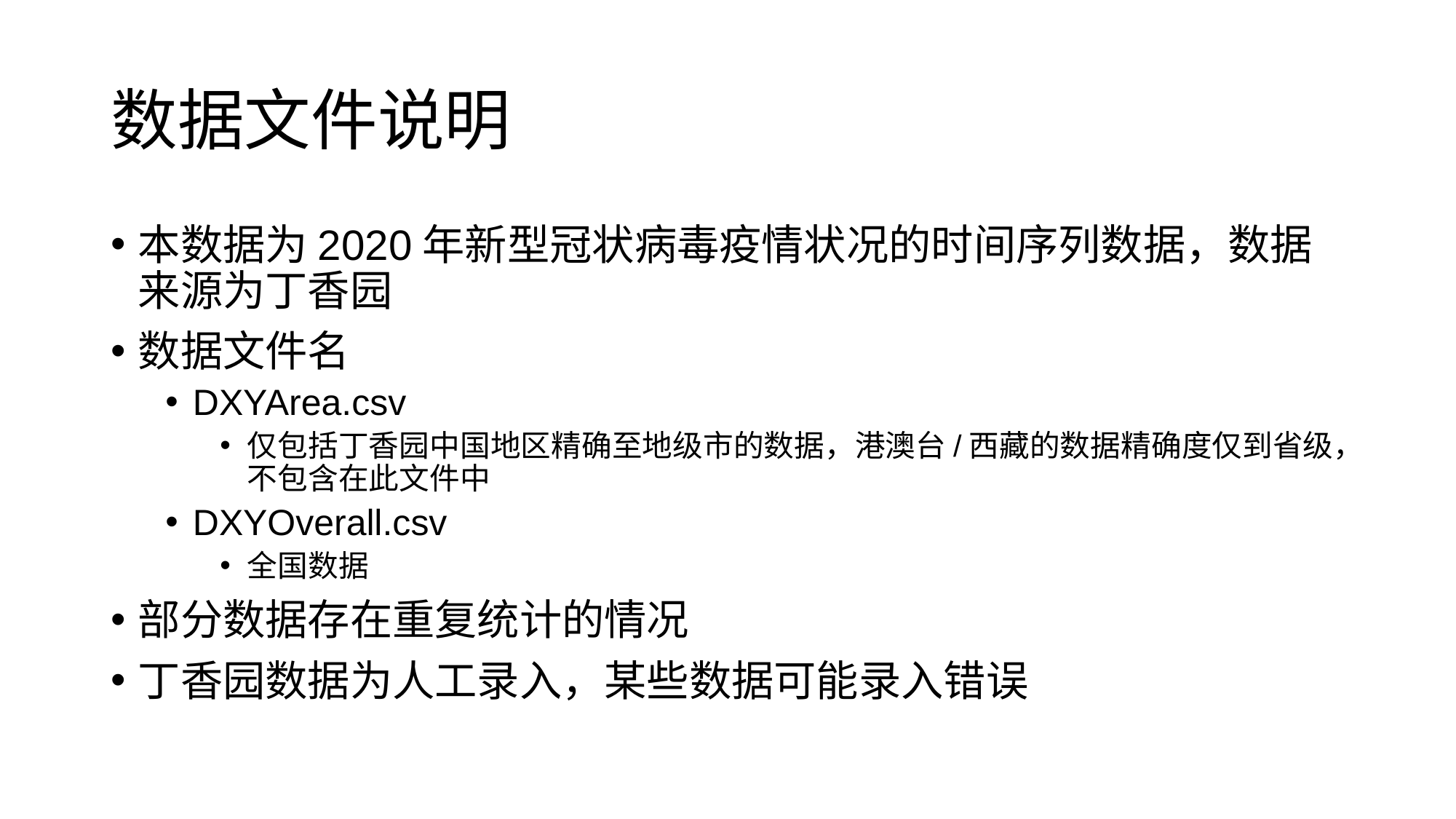

# 数据文件说明
本数据为2020年新型冠状病毒疫情状况的时间序列数据，数据来源为丁香园
数据文件名
DXYArea.csv
仅包括丁香园中国地区精确至地级市的数据，港澳台/西藏的数据精确度仅到省级，不包含在此文件中
DXYOverall.csv
全国数据
部分数据存在重复统计的情况
丁香园数据为人工录入，某些数据可能录入错误